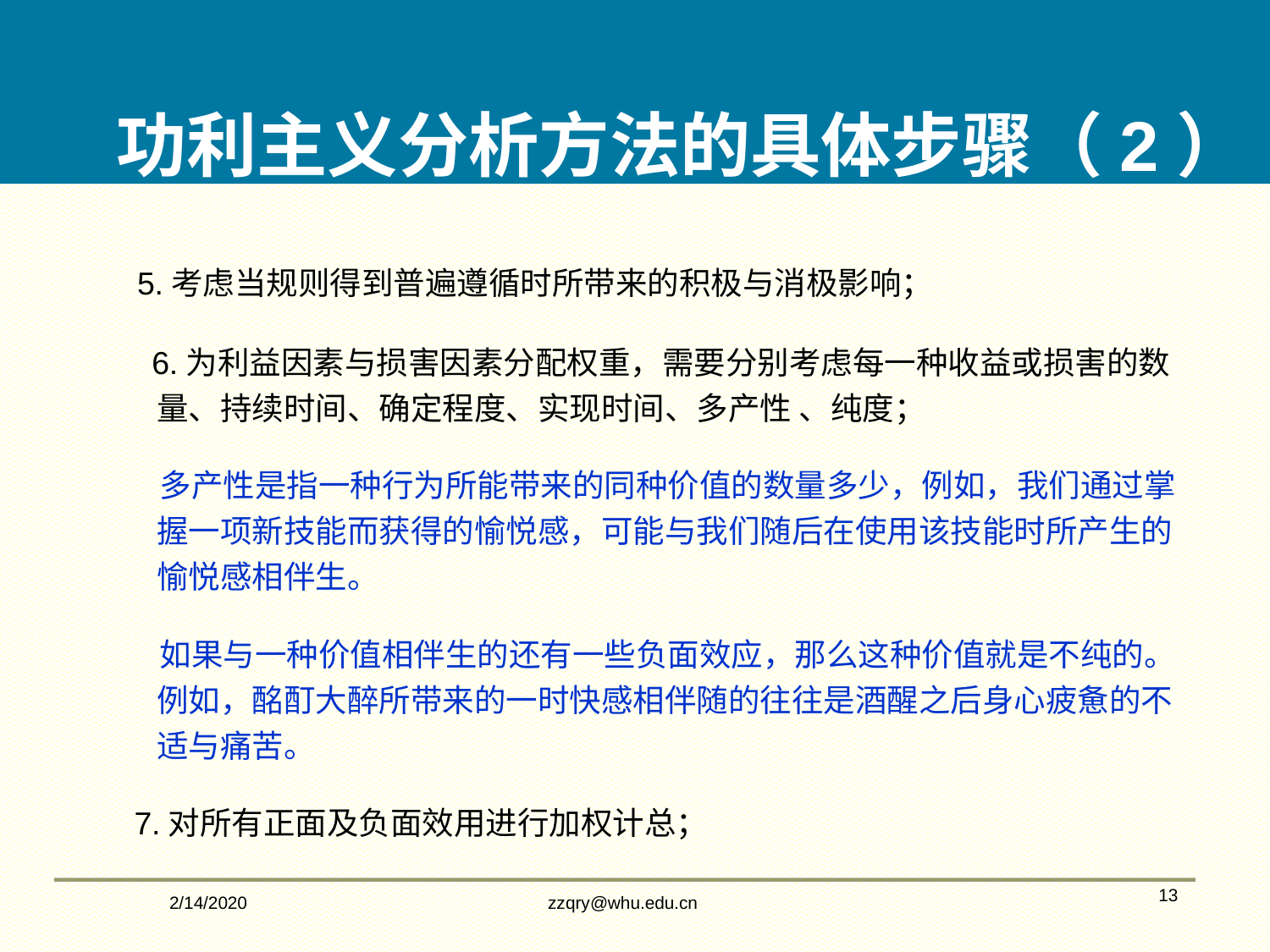

功利主义分析方法的具体步骤（2）
  5.考虑当规则得到普遍遵循时所带来的积极与消极影响；
    6.为利益因素与损害因素分配权重，需要分别考虑每一种收益或损害的数量、持续时间、确定程度、实现时间、多产性 、纯度；
     多产性是指一种行为所能带来的同种价值的数量多少，例如，我们通过掌握一项新技能而获得的愉悦感，可能与我们随后在使用该技能时所产生的愉悦感相伴生。
     如果与一种价值相伴生的还有一些负面效应，那么这种价值就是不纯的。例如，酩酊大醉所带来的一时快感相伴随的往往是酒醒之后身心疲惫的不适与痛苦。
  7.对所有正面及负面效用进行加权计总；
2/14/2020
zzqry@whu.edu.cn
13